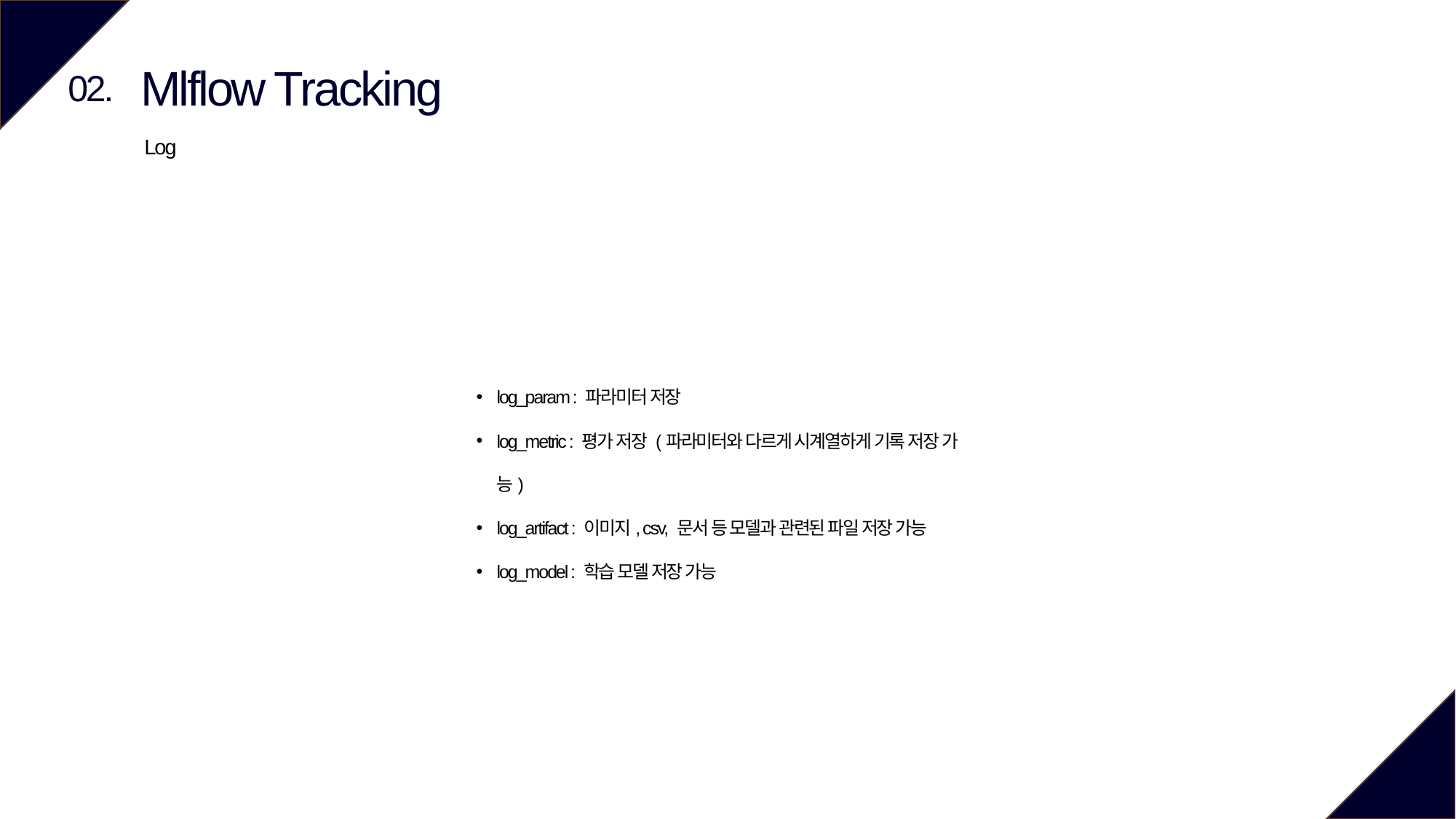

Mlflow Tracking
02.
Log
log_param : 파라미터 저장
log_metric : 평가 저장 (파라미터와 다르게 시계열하게 기록 저장 가능)
log_artifact : 이미지, csv, 문서 등 모델과 관련된 파일 저장 가능
log_model : 학습 모델 저장 가능